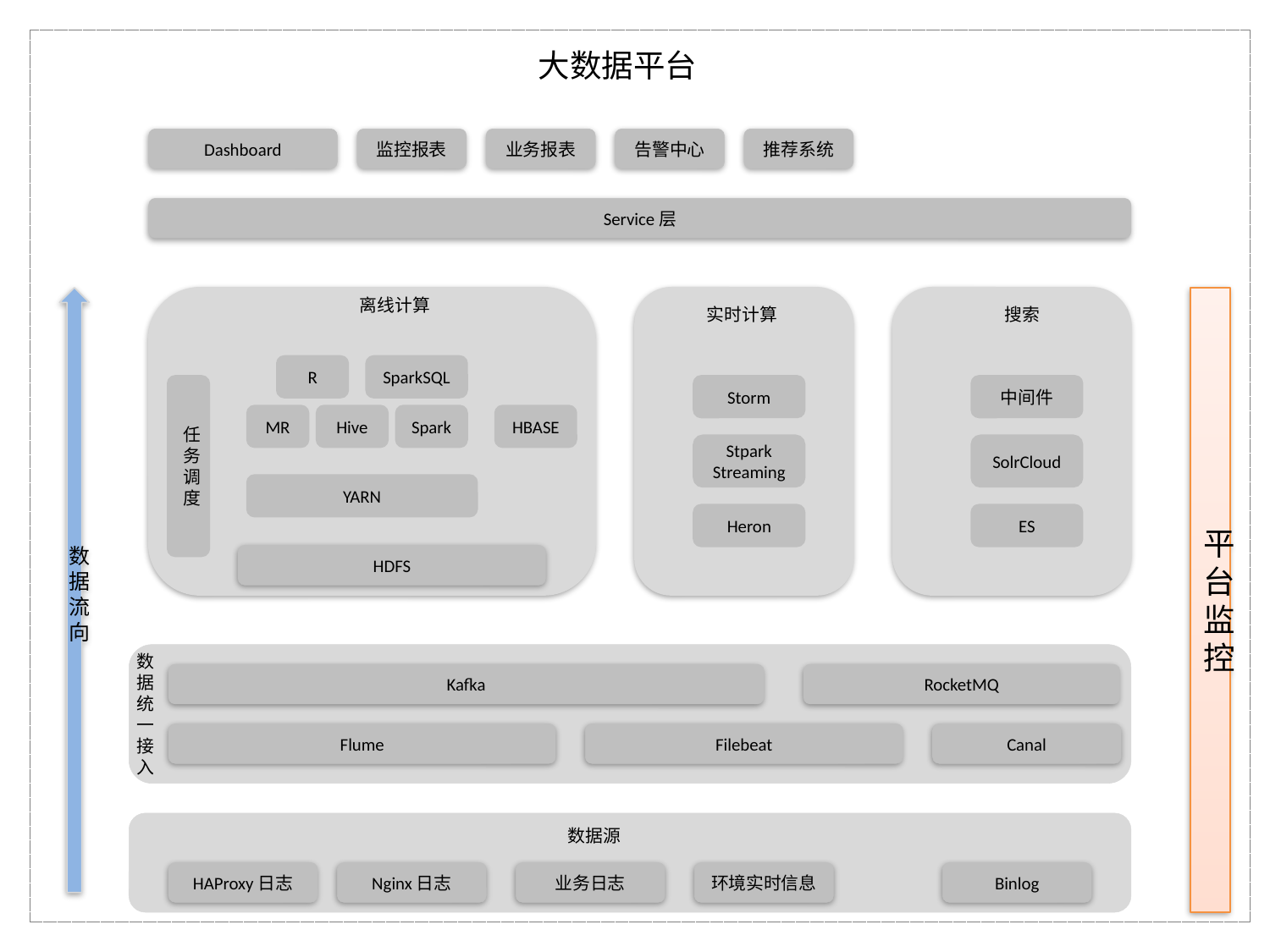

大数据平台
Dashboard
监控报表
业务报表
告警中心
推荐系统
Service层
数据流向

离线计算

平台监控
实时计算
搜索
R
SparkSQL
任务调度
Storm
中间件
MR
Hive
Spark
HBASE
Stpark
Streaming
SolrCloud
YARN
Heron
ES
HDFS

数据统一接入
Kafka
RocketMQ
Flume
Filebeat
Canal

数据源
HAProxy日志
Nginx日志
业务日志
环境实时信息
Binlog